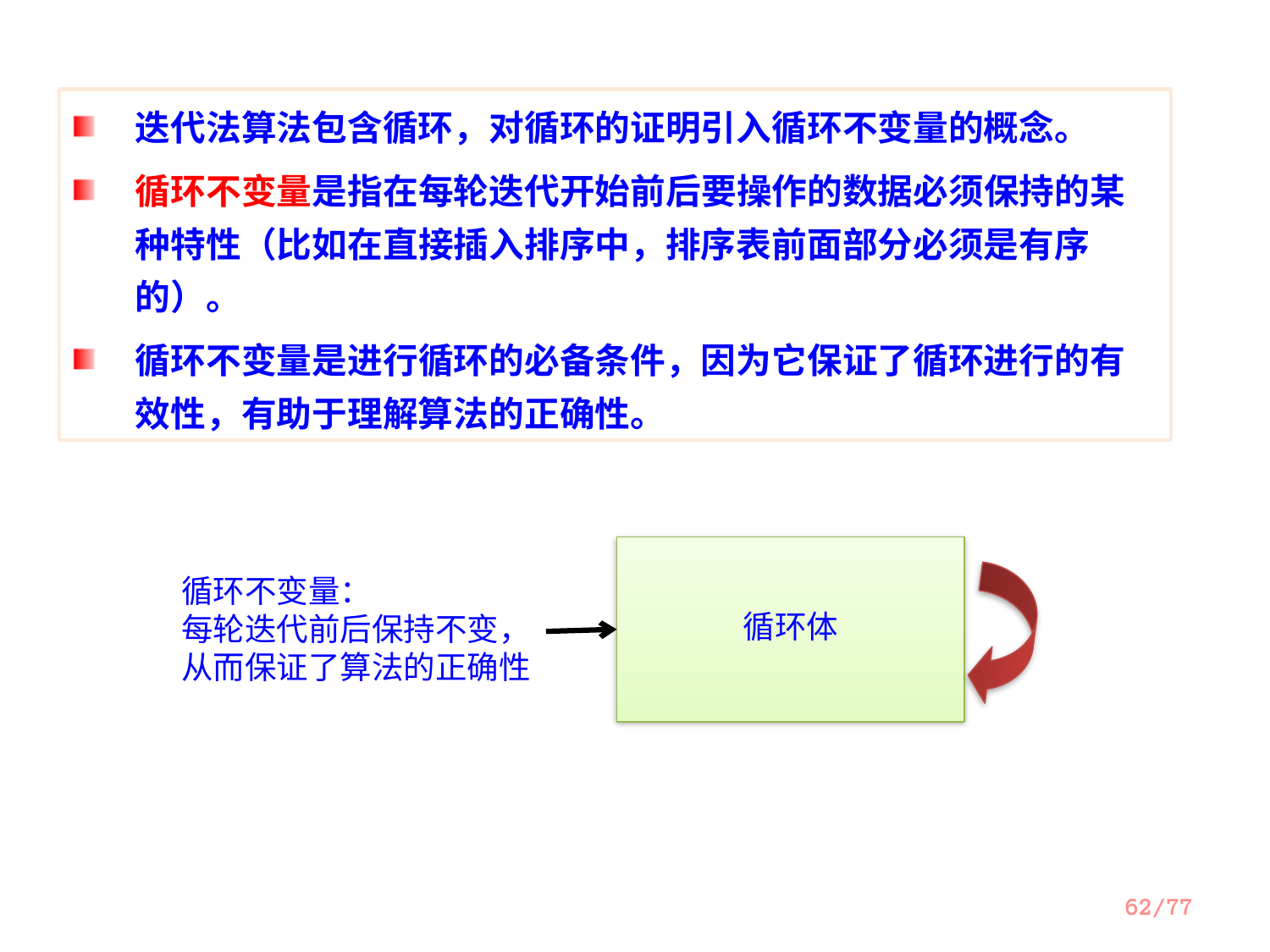

迭代法算法包含循环，对循环的证明引入循环不变量的概念。
循环不变量是指在每轮迭代开始前后要操作的数据必须保持的某种特性（比如在直接插入排序中，排序表前面部分必须是有序的）。
循环不变量是进行循环的必备条件，因为它保证了循环进行的有效性，有助于理解算法的正确性。

循环体
循环不变量：
每轮迭代前后保持不变，从而保证了算法的正确性

62/77